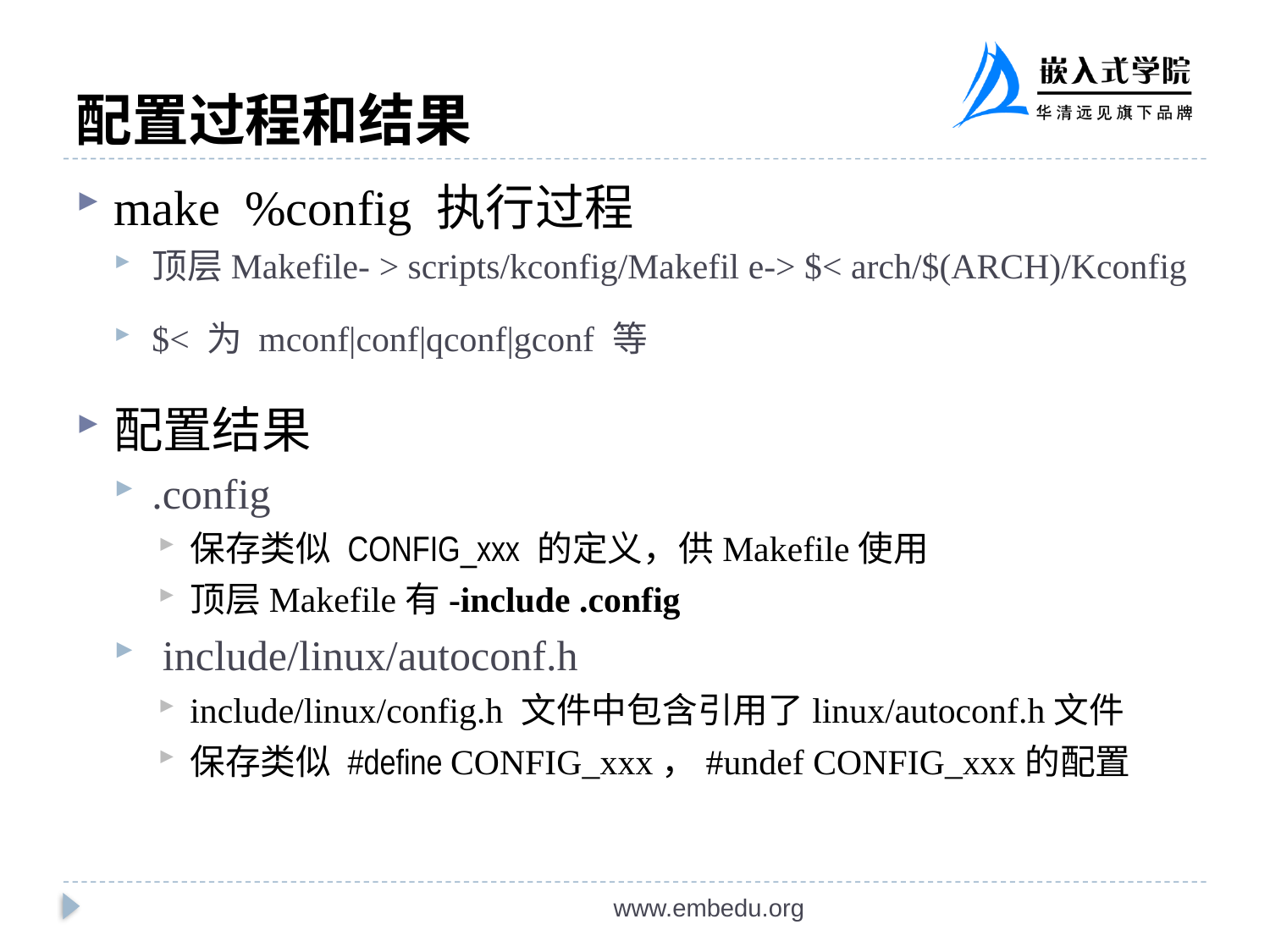

# 配置过程和结果
make  %config 执行过程
顶层Makefile- > scripts/kconfig/Makefil e-> $< arch/$(ARCH)/Kconfig
$< 为 mconf|conf|qconf|gconf 等
配置结果
.config
保存类似 CONFIG_xxx 的定义，供Makefile使用
顶层Makefile有-include .config
 include/linux/autoconf.h
include/linux/config.h 文件中包含引用了linux/autoconf.h文件
保存类似 #define CONFIG_xxx，#undef CONFIG_xxx的配置

www.embedu.org